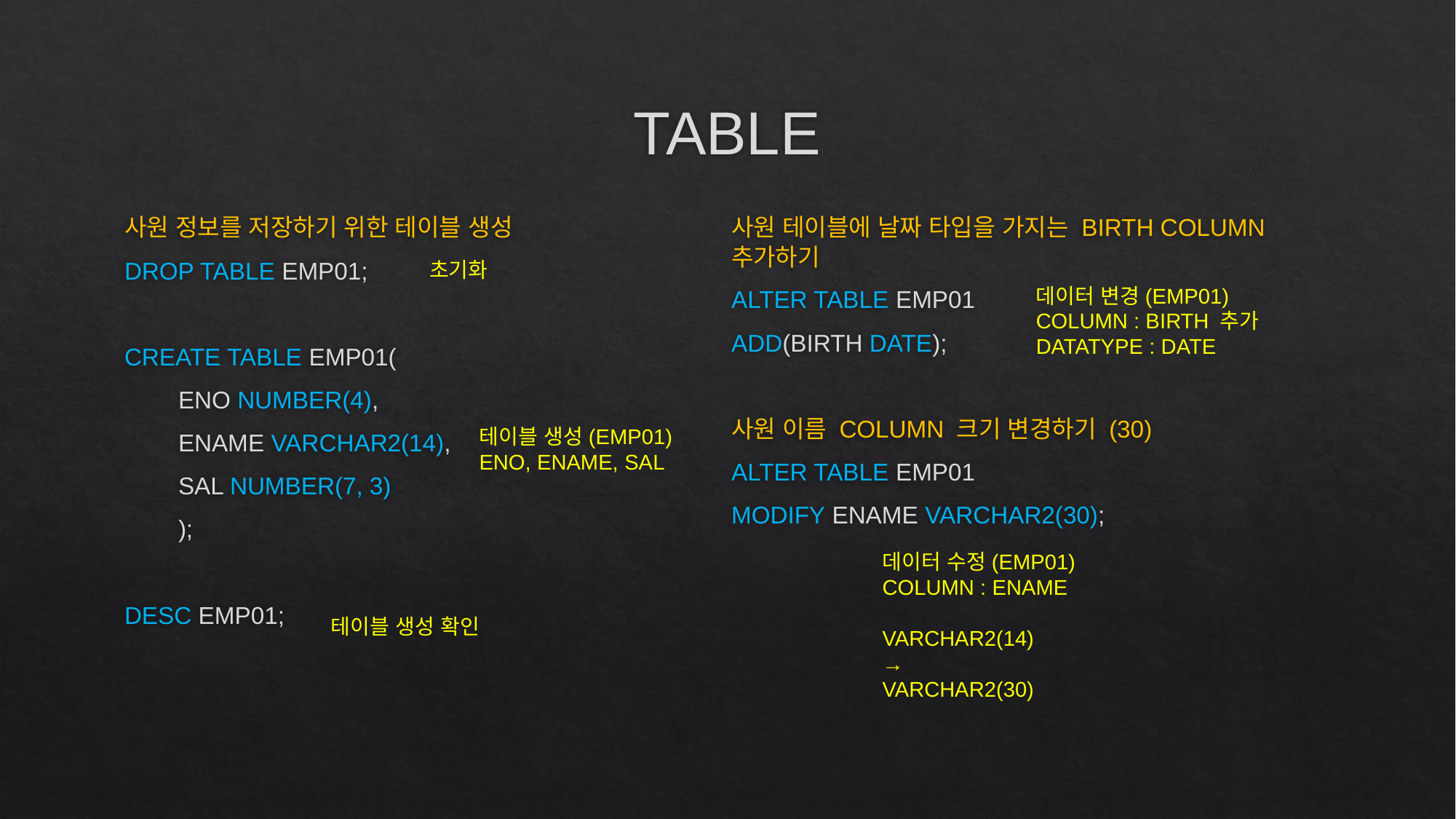

# TABLE
사원 정보를 저장하기 위한 테이블 생성
DROP TABLE EMP01;

CREATE TABLE EMP01(
        ENO NUMBER(4),
        ENAME VARCHAR2(14),
        SAL NUMBER(7, 3)
        );

DESC EMP01;

사원 테이블에 날짜 타입을 가지는 BIRTH COLUMN 추가하기
ALTER TABLE EMP01
ADD(BIRTH DATE);

사원 이름 COLUMN 크기 변경하기 (30)
ALTER TABLE EMP01
MODIFY ENAME VARCHAR2(30);
초기화
데이터 변경(EMP01)
COLUMN : BIRTH 추가
DATATYPE : DATE
테이블 생성(EMP01)
ENO, ENAME, SAL
데이터 수정(EMP01)
COLUMN : ENAME

VARCHAR2(14)
→
VARCHAR2(30)
테이블 생성 확인